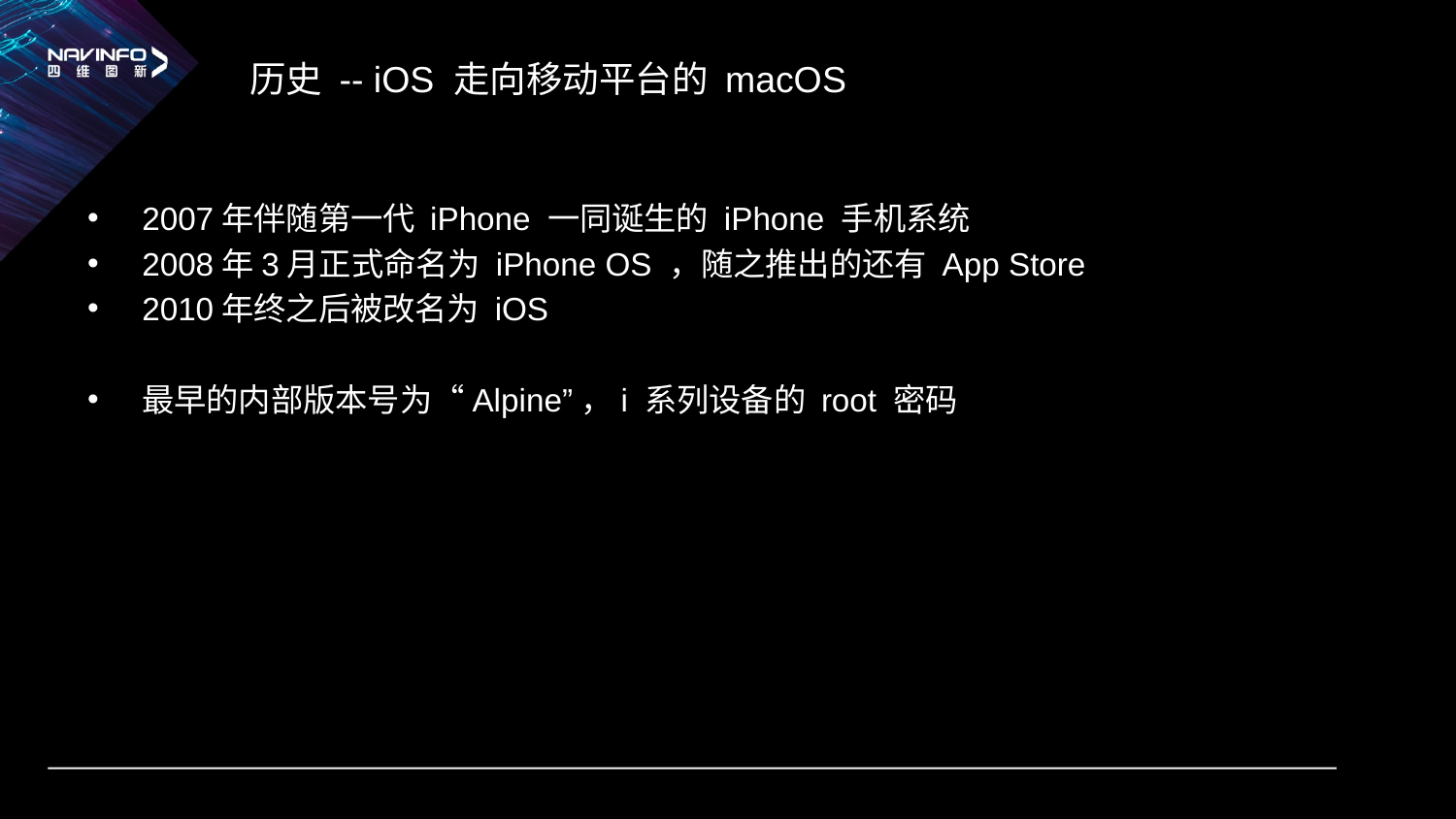

# 历史 -- iOS 走向移动平台的 macOS
2007年伴随第一代 iPhone 一同诞生的 iPhone 手机系统
2008年3月正式命名为 iPhone OS ，随之推出的还有 App Store
2010年终之后被改名为 iOS

最早的内部版本号为“Alpine”，i 系列设备的 root 密码